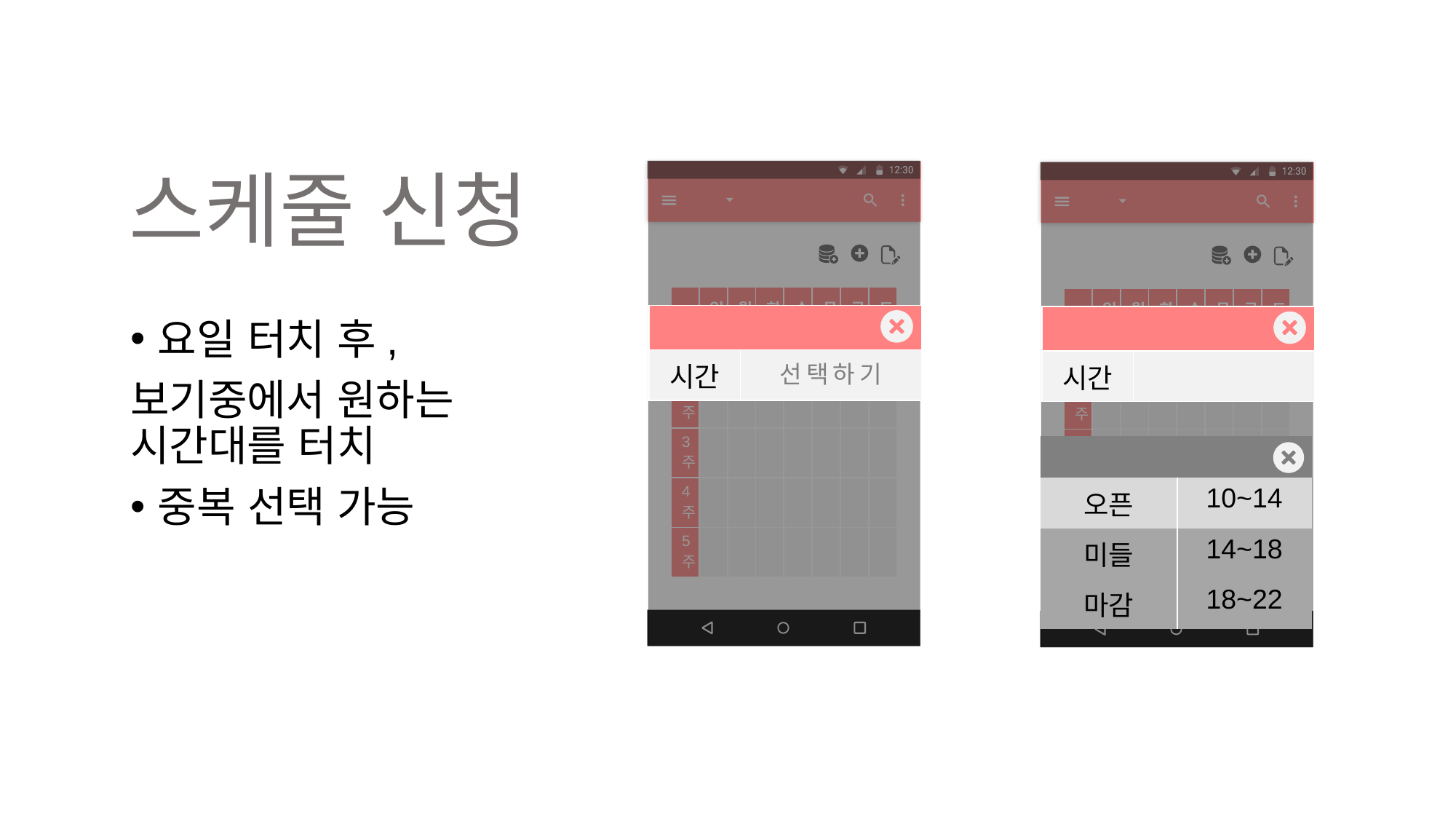

스케줄 신청

|  | 일 | 월 | 화 | 수 | 목 | 금 | 토 |
| --- | --- | --- | --- | --- | --- | --- | --- |
| 1주 |  |  |  |  |  |  |  |
| 2주 |  |  |  |  |  |  |  |
| 3주 |  |  |  |  |  |  |  |
| 4주 |  |  |  |  |  |  |  |
| 5주 |  |  |  |  |  |  |  |
|  | 일 | 월 | 화 | 수 | 목 | 금 | 토 |
| --- | --- | --- | --- | --- | --- | --- | --- |
| 1주 |  |  |  |  |  |  |  |
| 2주 |  |  |  |  |  |  |  |
| 3주 |  |  |  |  |  |  |  |
| 4주 |  |  |  |  |  |  |  |
| 5주 |  |  |  |  |  |  |  |
|  |  |
| --- | --- |
| 시간 | 선택하기 |
|  |  |
| --- | --- |
| 시간 |  |

요일 터치 후,
보기중에서 원하는 시간대를 터치
중복 선택 가능

| 9 | 59 |
| --- | --- |
| 오픈 | 10~14 |
| 미들 | 14~18 |
| 마감 | 18~22 |